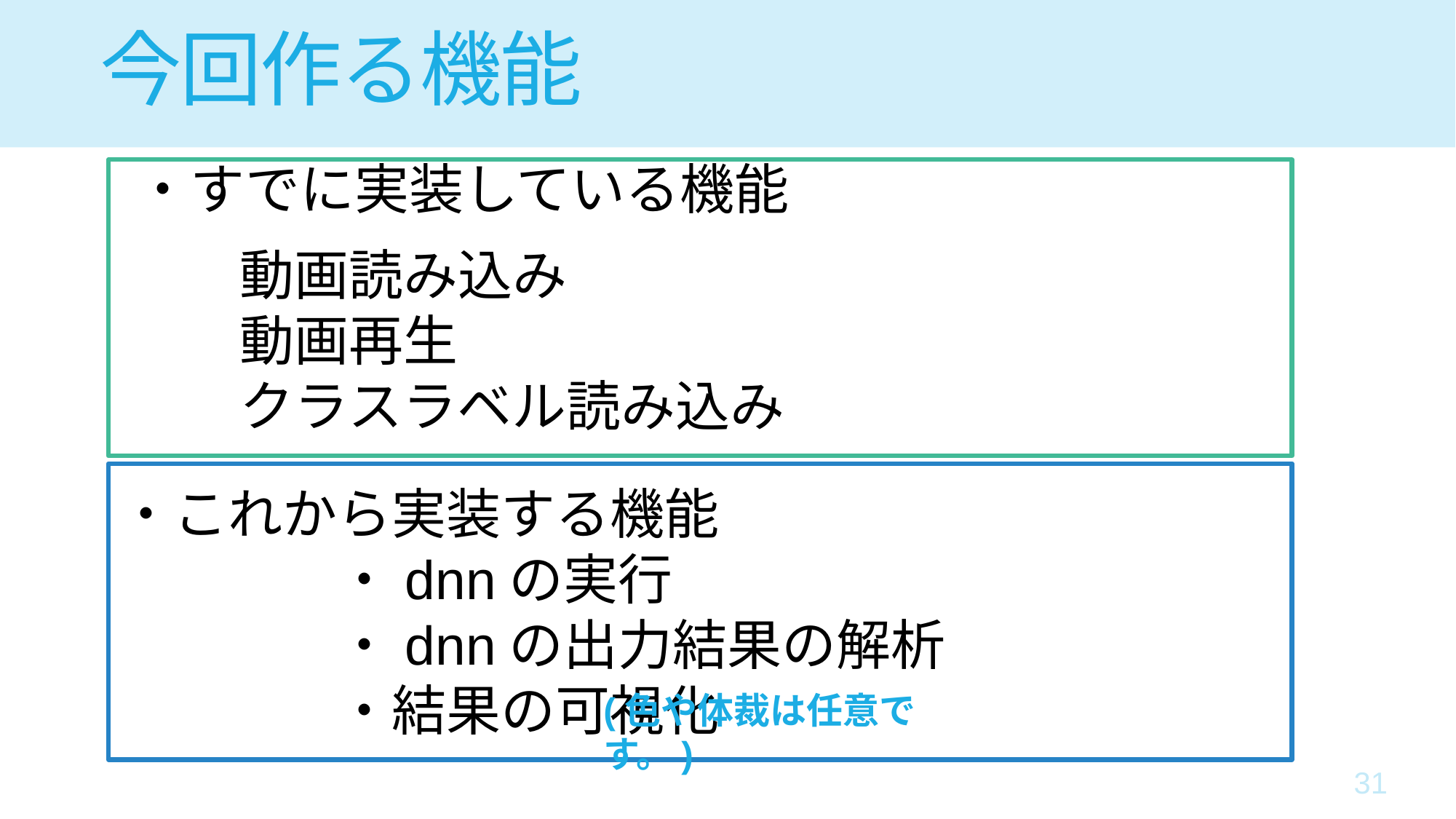

# 今回作る機能
・すでに実装している機能

動画読み込み
動画再生
クラスラベル読み込み

・これから実装する機能
		・dnnの実行
		・dnnの出力結果の解析
		・結果の可視化
(色や体裁は任意です。)